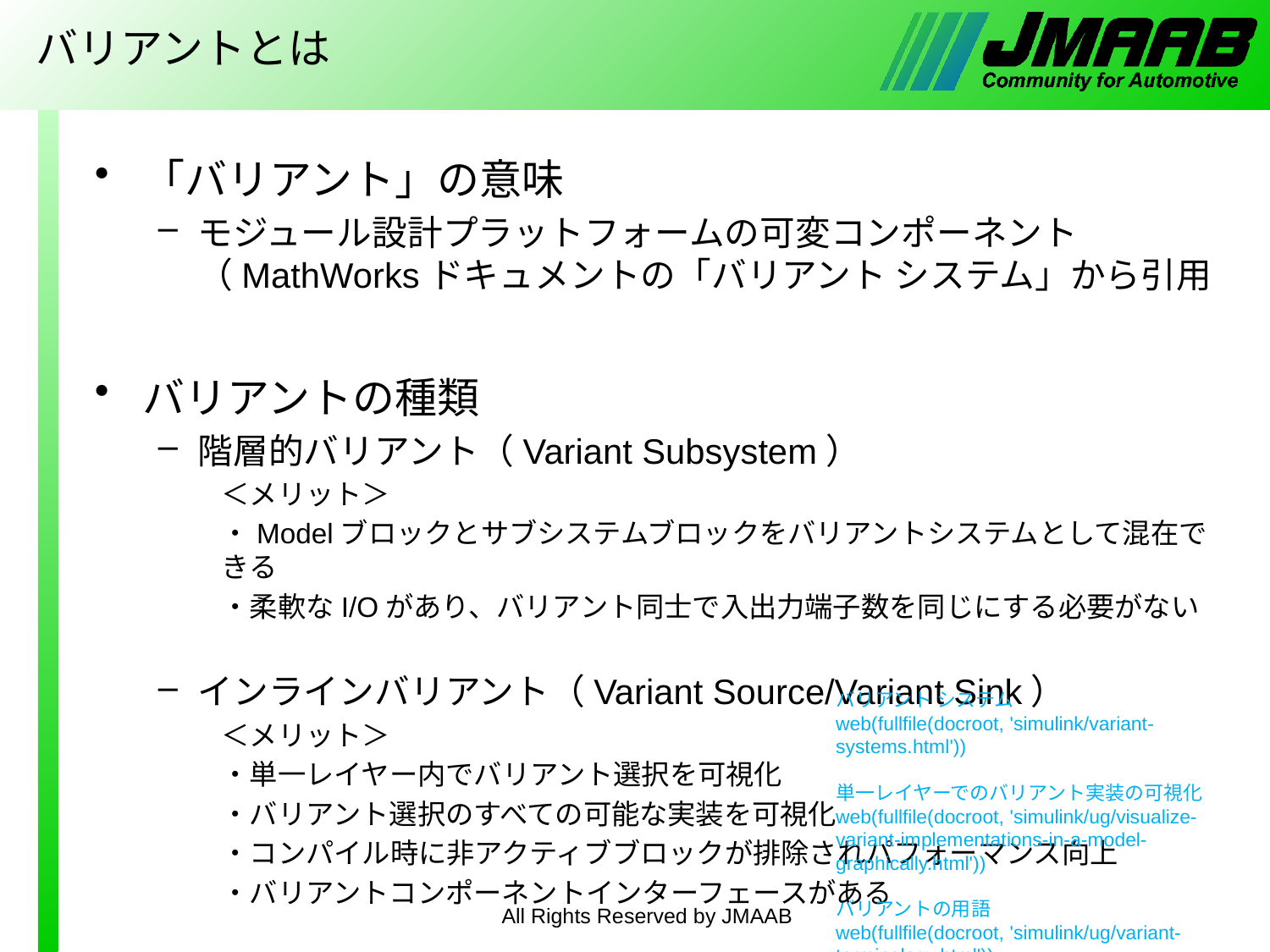

# バリアントとは
「バリアント」の意味
モジュール設計プラットフォームの可変コンポーネント
（MathWorksドキュメントの「バリアント システム」から引用

バリアントの種類
階層的バリアント（Variant Subsystem）
＜メリット＞
・Modelブロックとサブシステムブロックをバリアントシステムとして混在できる
・柔軟なI/Oがあり、バリアント同士で入出力端子数を同じにする必要がない

インラインバリアント（Variant Source/Variant Sink）
＜メリット＞
・単一レイヤー内でバリアント選択を可視化
・バリアント選択のすべての可能な実装を可視化
・コンパイル時に非アクティブブロックが排除されパフォーマンス向上
・バリアントコンポーネントインターフェースがある
バリアント システム
web(fullfile(docroot, 'simulink/variant-systems.html'))

単一レイヤーでのバリアント実装の可視化
web(fullfile(docroot, 'simulink/ug/visualize-variant-implementations-in-a-model-graphically.html'))

バリアントの用語
web(fullfile(docroot, 'simulink/ug/variant-terminology.html'))